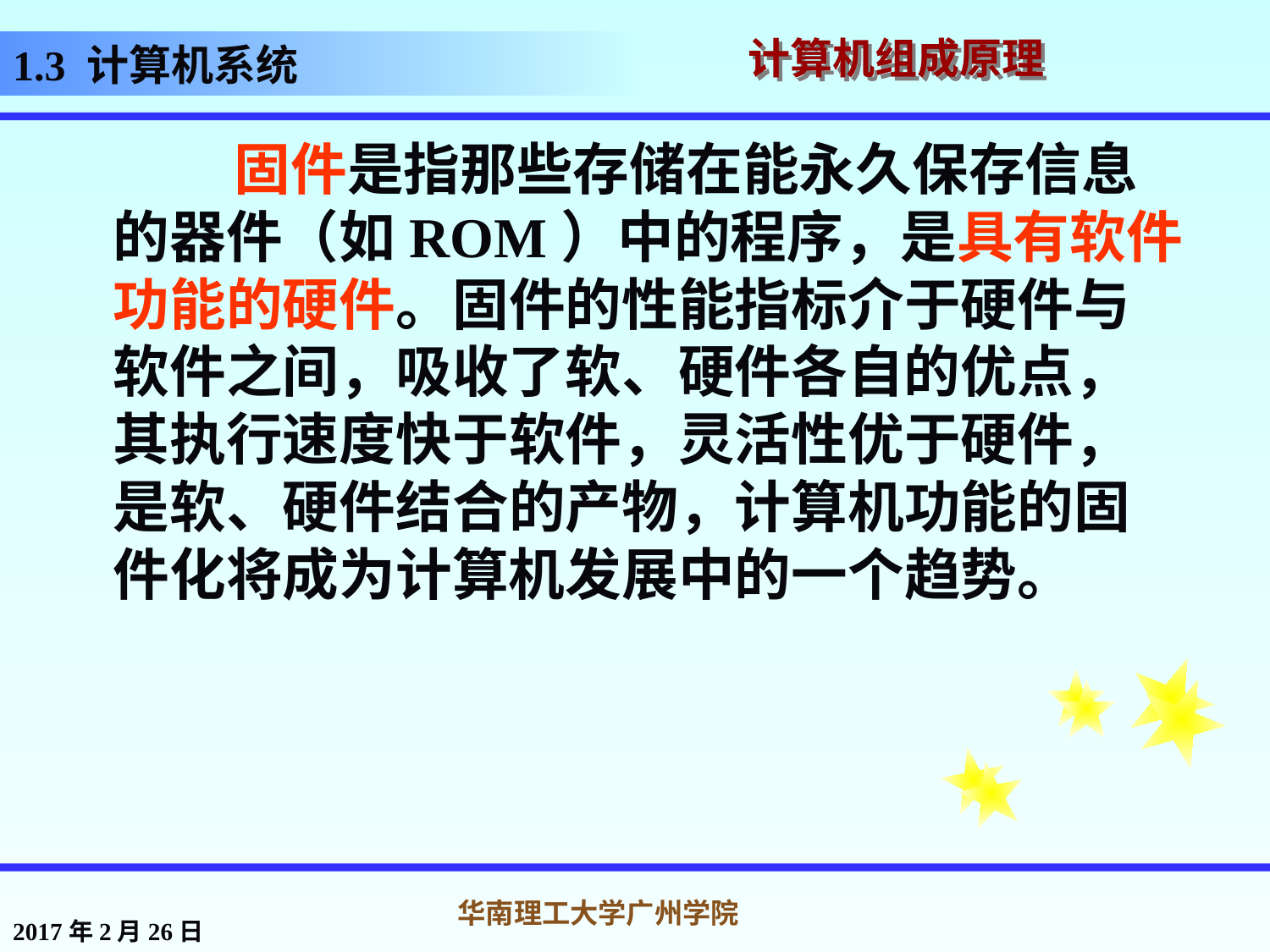

1.3 计算机系统
            固件是指那些存储在能永久保存信息的器件（如ROM）中的程序，是具有软件功能的硬件。固件的性能指标介于硬件与软件之间，吸收了软、硬件各自的优点，其执行速度快于软件，灵活性优于硬件，是软、硬件结合的产物，计算机功能的固件化将成为计算机发展中的一个趋势。
2017年2月26日